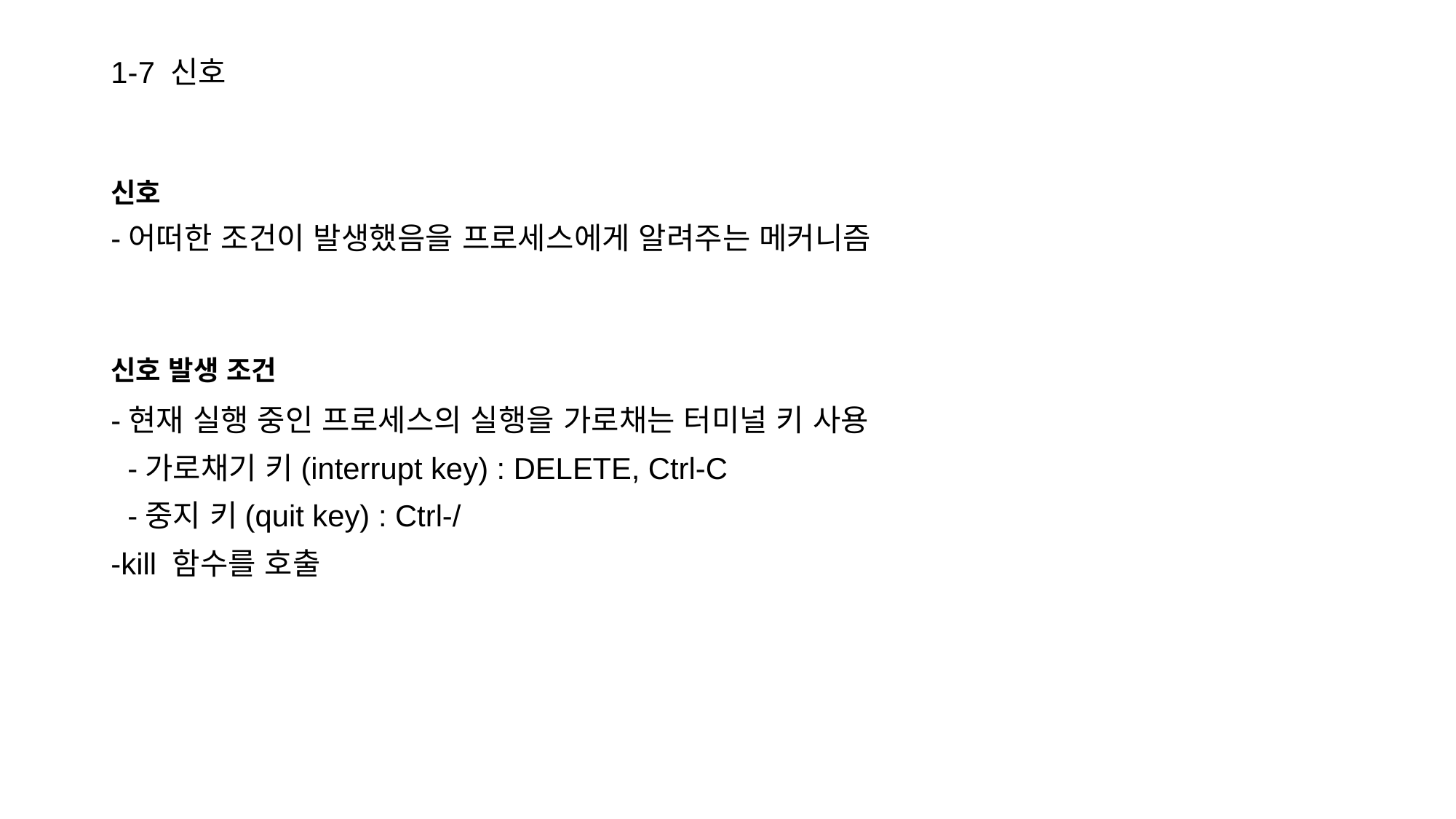

# 1-7 신호
신호
-어떠한 조건이 발생했음을 프로세스에게 알려주는 메커니즘
신호 발생 조건
-현재 실행 중인 프로세스의 실행을 가로채는 터미널 키 사용
  -가로채기 키(interrupt key) : DELETE, Ctrl-C
  -중지 키(quit key) : Ctrl-/
-kill 함수를 호출